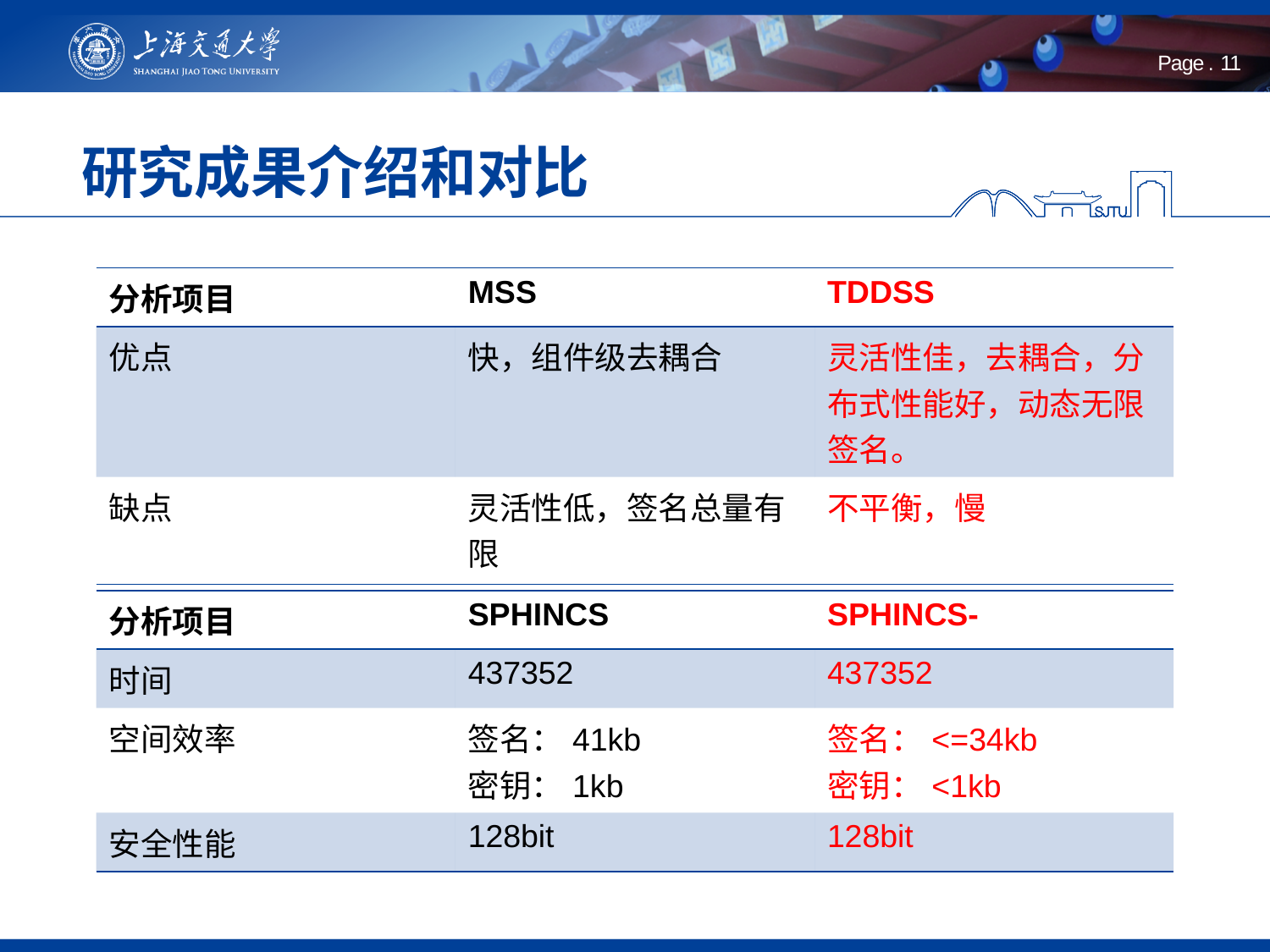

# 研究成果介绍和对比
| 分析项目 | MSS | TDDSS |
| --- | --- | --- |
| 优点 | 快，组件级去耦合 | 灵活性佳，去耦合，分布式性能好，动态无限签名。 |
| 缺点 | 灵活性低，签名总量有限 | 不平衡，慢 |
| 分析项目 | SPHINCS | SPHINCS- |
| --- | --- | --- |
| 时间 | 437352 | 437352 |
| 空间效率 | 签名：41kb 密钥：1kb | 签名：<=34kb 密钥：<1kb |
| 安全性能 | 128bit | 128bit |